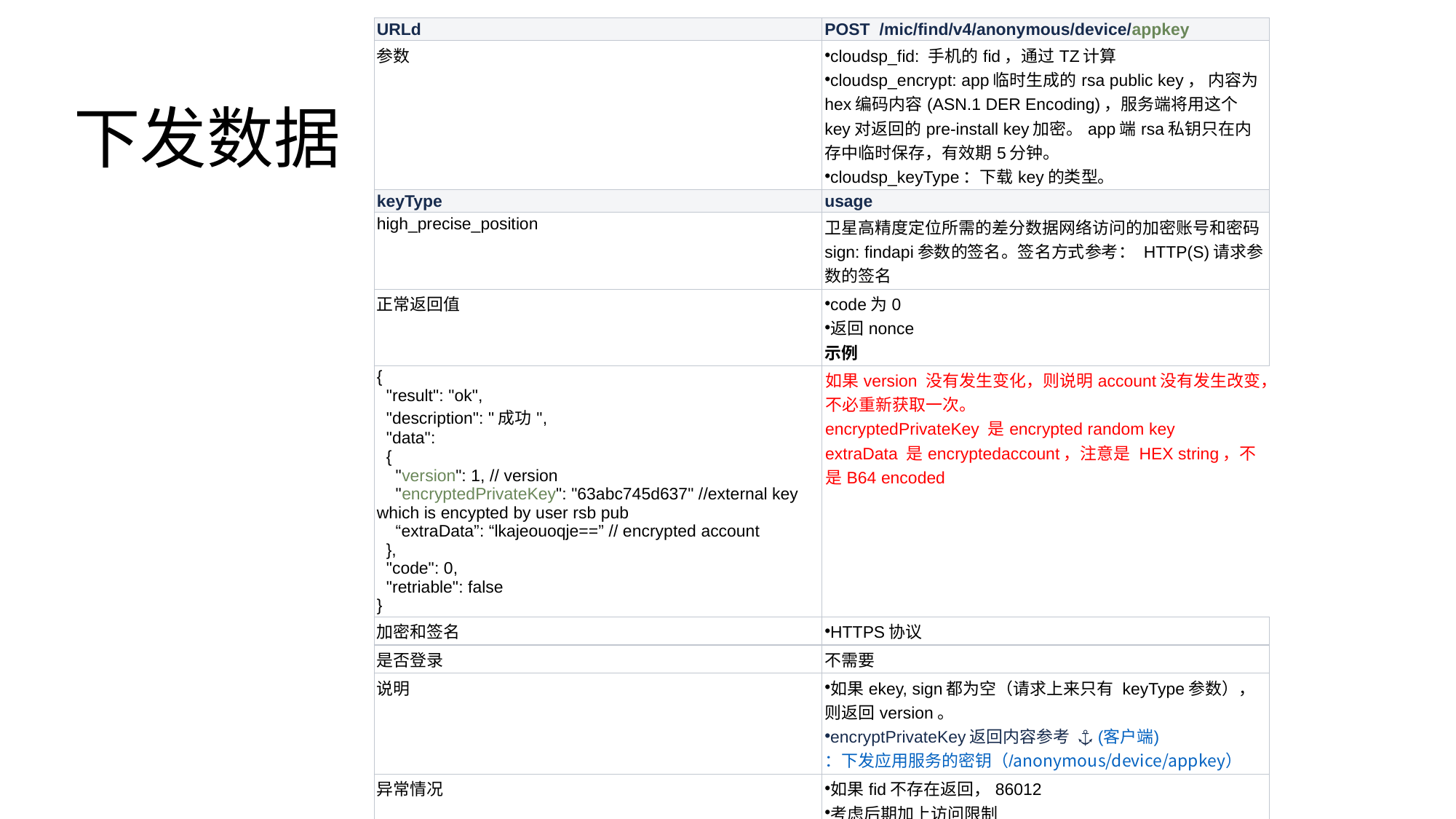

| URLd | POST  /mic/find/v4/anonymous/device/appkey |
| --- | --- |
| 参数 | cloudsp\_fid: 手机的fid，通过TZ计算 cloudsp\_encrypt: app临时生成的rsa public key， 内容为hex编码内容(ASN.1 DER Encoding)，服务端将用这个key对返回的pre-install key加密。app端rsa私钥只在内存中临时保存，有效期5分钟。 cloudsp\_keyType：下载key的类型。 |
| keyType | usage |
| high\_precise\_position | 卫星高精度定位所需的差分数据网络访问的加密账号和密码 sign: findapi参数的签名。签名方式参考： HTTP(S)请求参数的签名 |
| 正常返回值 | code为0 返回nonce 示例 |
| {   "result": "ok",   "description": "成功",   "data":    {     "version": 1, // version     "encryptedPrivateKey": "63abc745d637" //external key which is encypted by user rsb pub “extraData”: “lkajeouoqje==” // encrypted account   },   "code": 0,   "retriable": false } | 如果version 没有发生变化，则说明account没有发生改变，不必重新获取一次。 encryptedPrivateKey 是encrypted random key extraData 是encryptedaccount，注意是 HEX string，不是B64 encoded |
| 加密和签名 | HTTPS协议 |
| 是否登录 | 不需要 |
| 说明 | 如果ekey, sign都为空（请求上来只有 keyType参数）， 则返回version。 encryptPrivateKey返回内容参考  ⚓(客户端)：下发应用服务的密钥（/anonymous/device/appkey） |
| 异常情况 | 如果fid不存在返回，86012 考虑后期加上访问限制 |
| 简介 | 获取云服务保管的外部密钥，用于相关第三方业务对小米设备的认证 |
# 下发数据